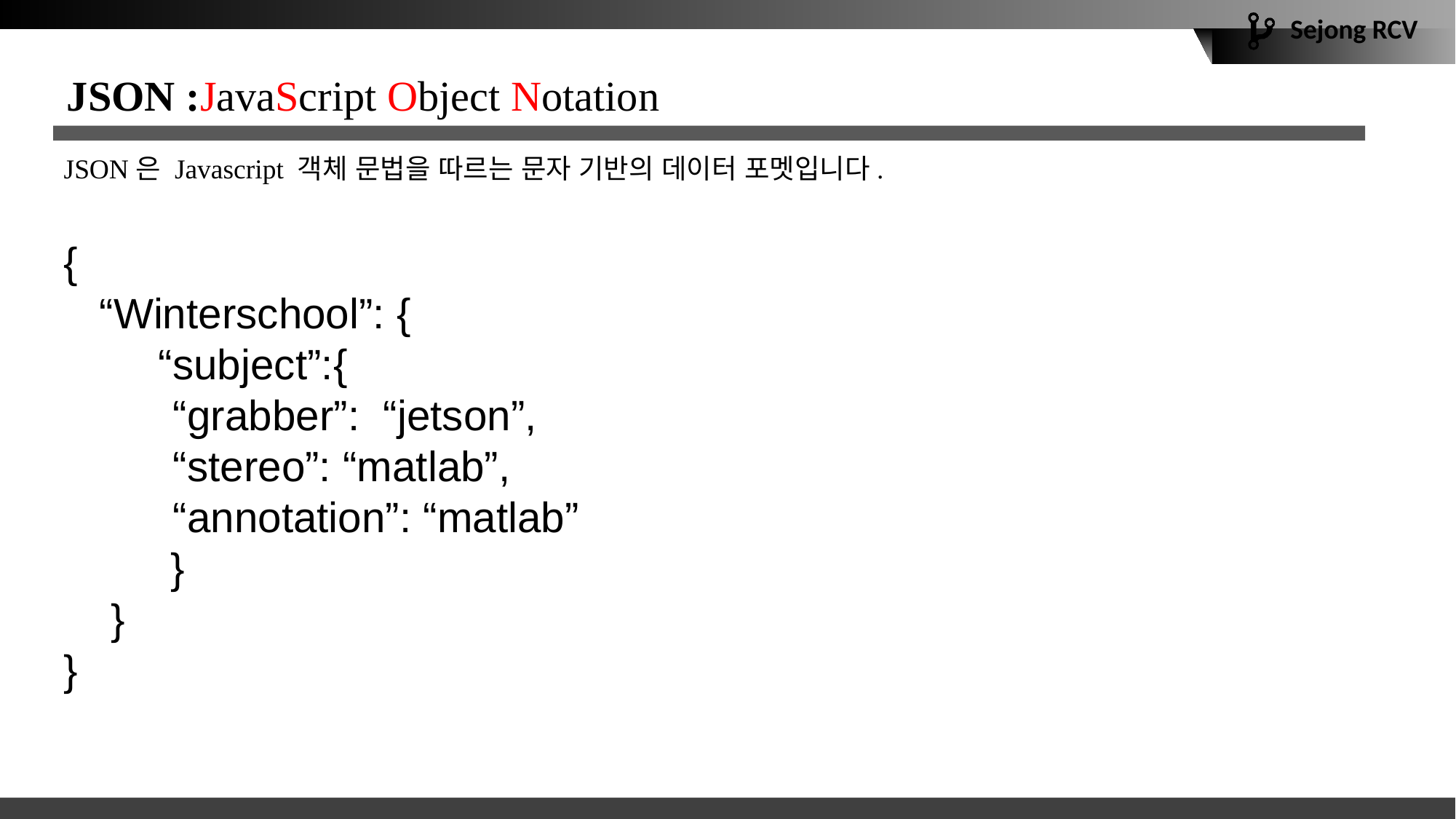

JSON :JavaScript Object Notation

JSON은 Javascript 객체 문법을 따르는 문자 기반의 데이터 포멧입니다.
{
   “Winterschool”: {
        “subject”:{
	“grabber”:  “jetson”,
	“stereo”: “matlab”,
	“annotation”: “matlab”
         }
    }
}